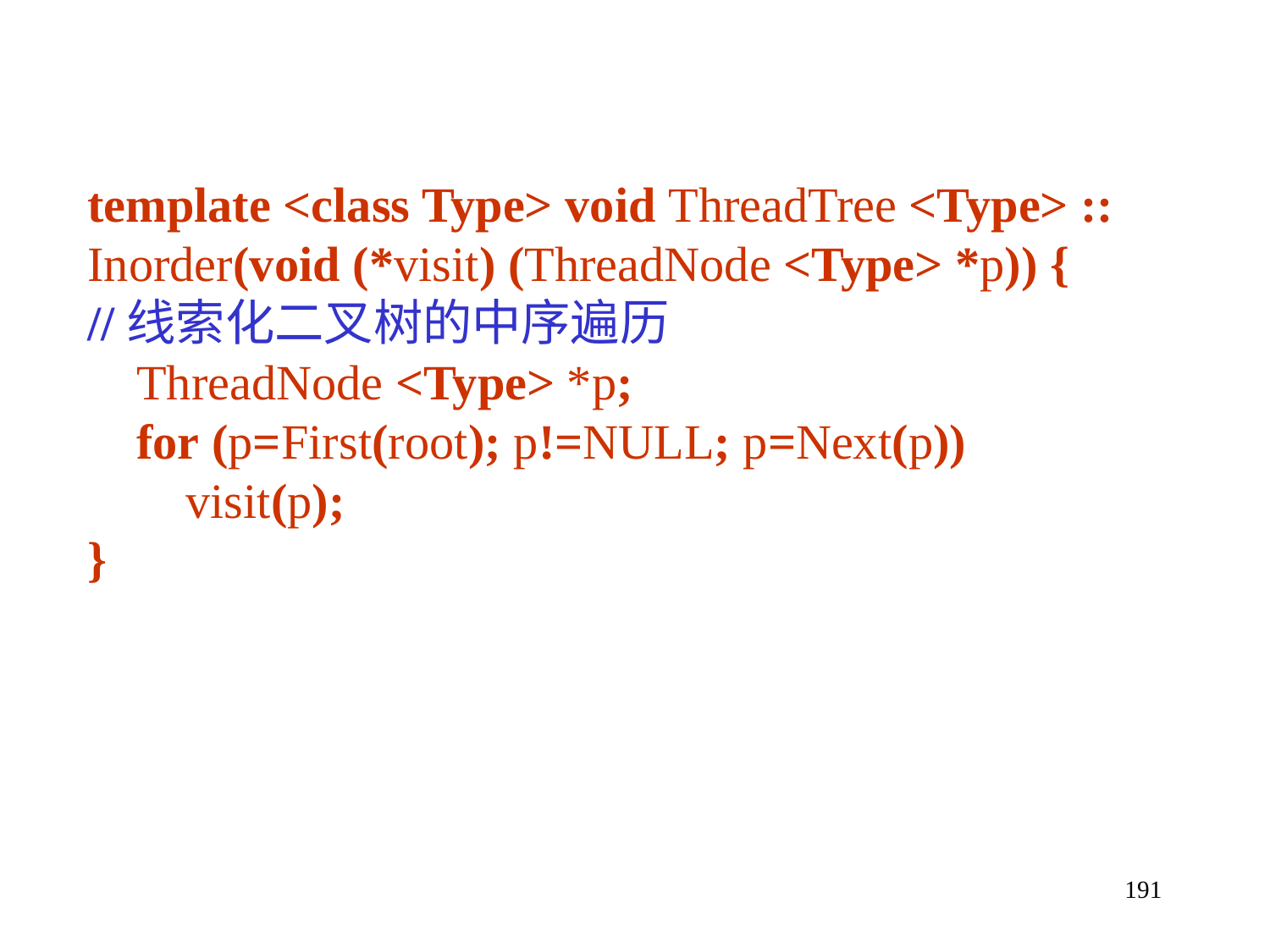

template <class Type> void ThreadTree <Type> ::
Inorder(void (*visit) (ThreadNode <Type> *p)) {
//线索化二叉树的中序遍历
    ThreadNode <Type> *p;
    for (p=First(root); p!=NULL; p=Next(p))
        visit(p);
}
191